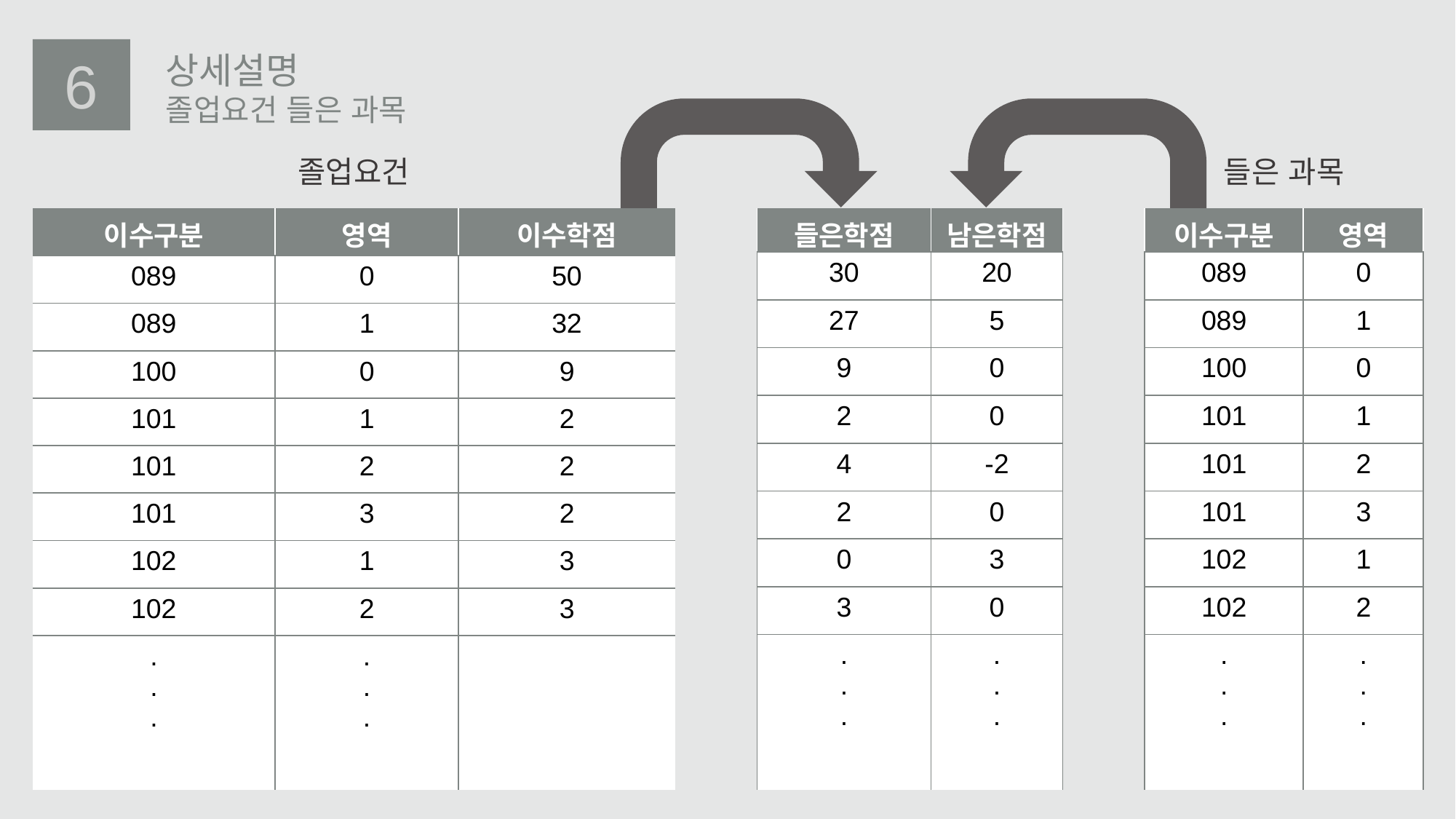

6
상세설명
졸업요건 들은 과목

졸업요건
들은 과목
| 이수구분 | 영역 | 이수학점 |
| --- | --- | --- |
| 089 | 0 | 50 |
| 089 | 1 | 32 |
| 100 | 0 | 9 |
| 101 | 1 | 2 |
| 101 | 2 | 2 |
| 101 | 3 | 2 |
| 102 | 1 | 3 |
| 102 | 2 | 3 |
| . . . | . . . |  |
| 들은학점 | 남은학점 |
| --- | --- |
| 30 | 20 |
| 27 | 5 |
| 9 | 0 |
| 2 | 0 |
| 4 | -2 |
| 2 | 0 |
| 0 | 3 |
| 3 | 0 |
| . . . | . . . |
| 이수구분 | 영역 |
| --- | --- |
| 089 | 0 |
| 089 | 1 |
| 100 | 0 |
| 101 | 1 |
| 101 | 2 |
| 101 | 3 |
| 102 | 1 |
| 102 | 2 |
| . . . | . . . |